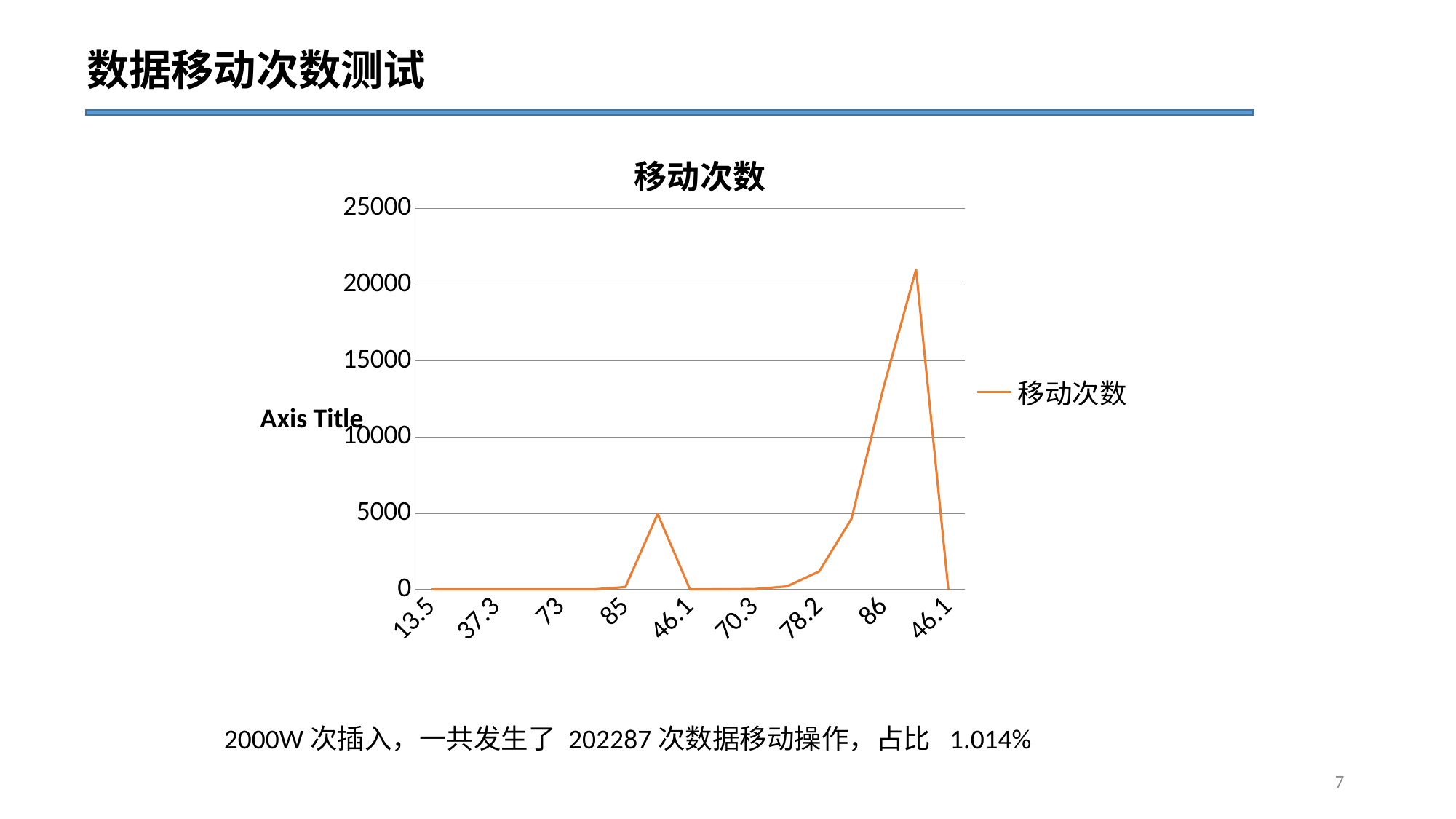

# 数据移动次数测试

### Chart:

| Category | 移动次数 |
|---|---|
| 13.5 | 0.0 |
| 21.5 | 0.0 |
| 37.299999999999997 | 0.0 |
| 53.2 | 0.0 |
| 73 | 0.0 |
| 81 | 0.0 |
| 85 | 154.0 |
| 89 | 4956.0 |
| 46.1 | 0.0 |
| 68.3 | 3.0 |
| 70.3 | 21.0 |
| 74 | 193.0 |
| 78.2 | 1175.0 |
| 82 | 4635.0 |
| 86 | 13313.0 |
| 88 | 20998.0 |
| 46.1 | 0.0 |
2000W次插入，一共发生了 202287次数据移动操作，占比  1.014%

7